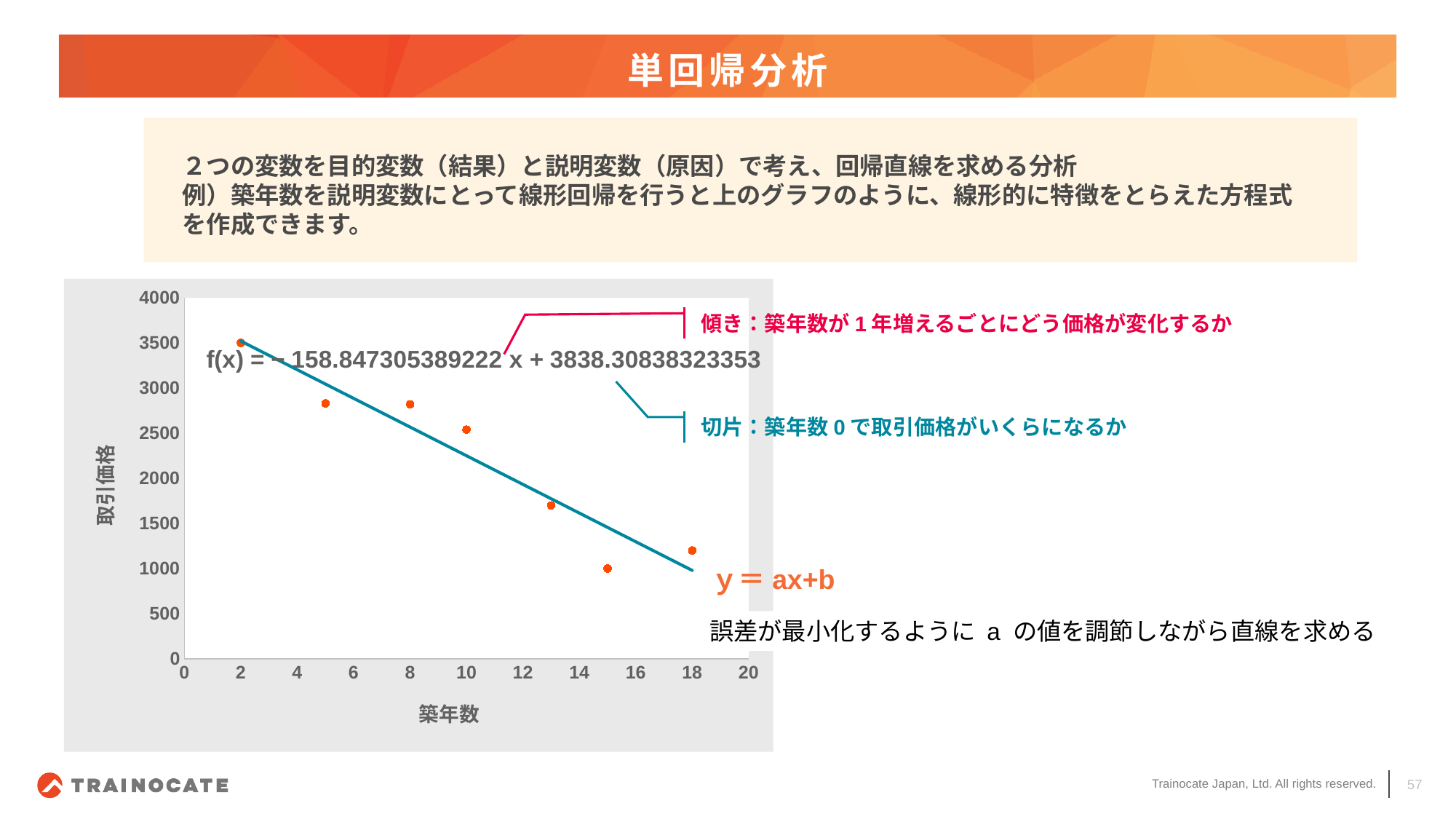

# 単回帰分析
２つの変数を目的変数（結果）と説明変数（原因）で考え、回帰直線を求める分析
例）築年数を説明変数にとって線形回帰を行うと上のグラフのように、線形的に特徴をとらえた方程式
を作成できます。

### Chart

| Category | 取引価格 |
|---|---|
傾き：築年数が1年増えるごとにどう価格が変化するか
切片：築年数0で取引価格がいくらになるか
ｙ＝ax+b
誤差が最小化するように a の値を調節しながら直線を求める
57